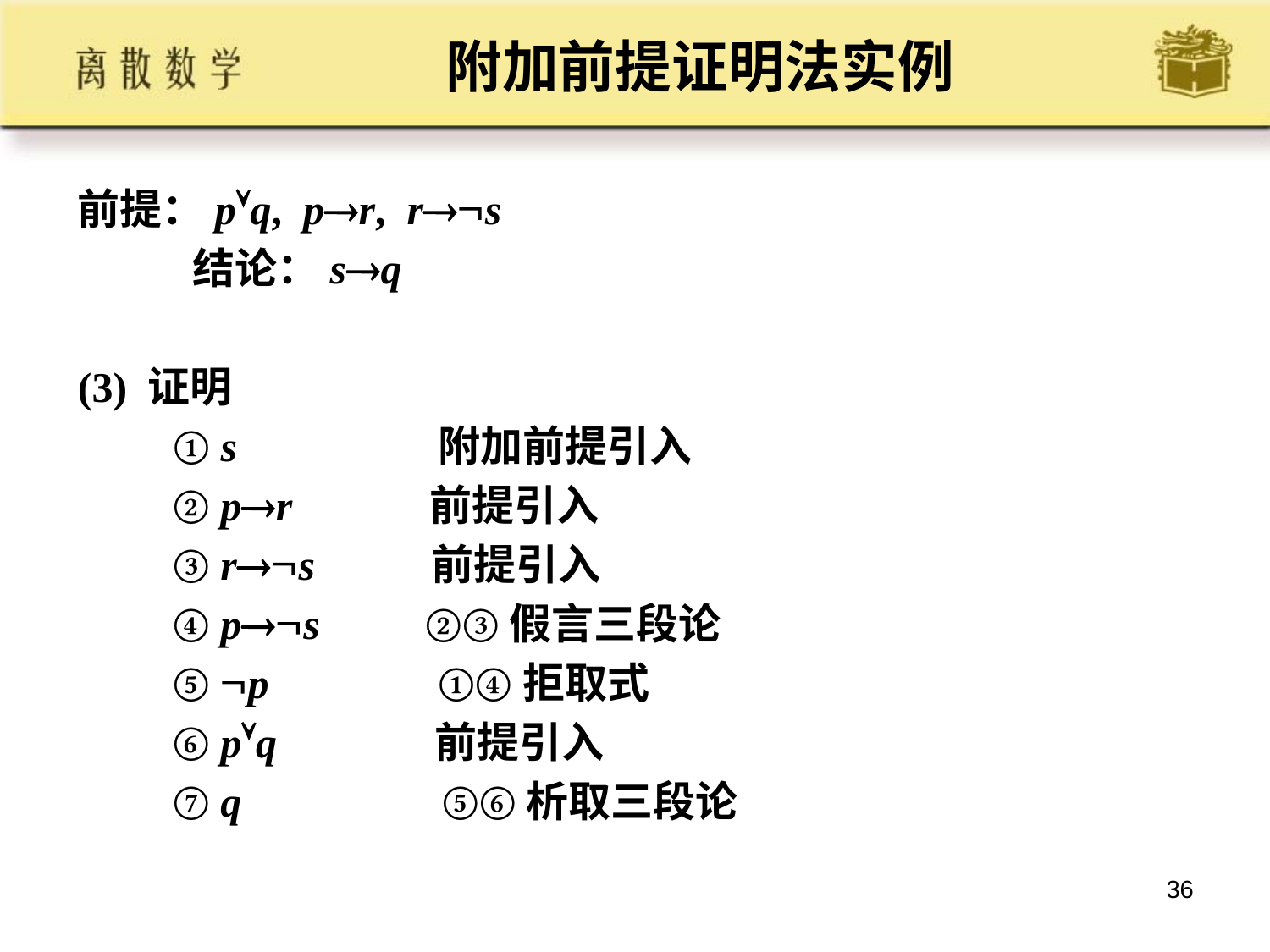

# 附加前提证明法实例
前提：p∨q,  p→r,  r→¬s
           结论：s→q

(3) 证明
         ① s                  附加前提引入
         ② p→r            前提引入
         ③ r→¬s          前提引入
         ④ p→¬s          ②③假言三段论
         ⑤ ¬p                ①④拒取式
         ⑥ p∨q              前提引入
         ⑦ q                   ⑤⑥析取三段论
36